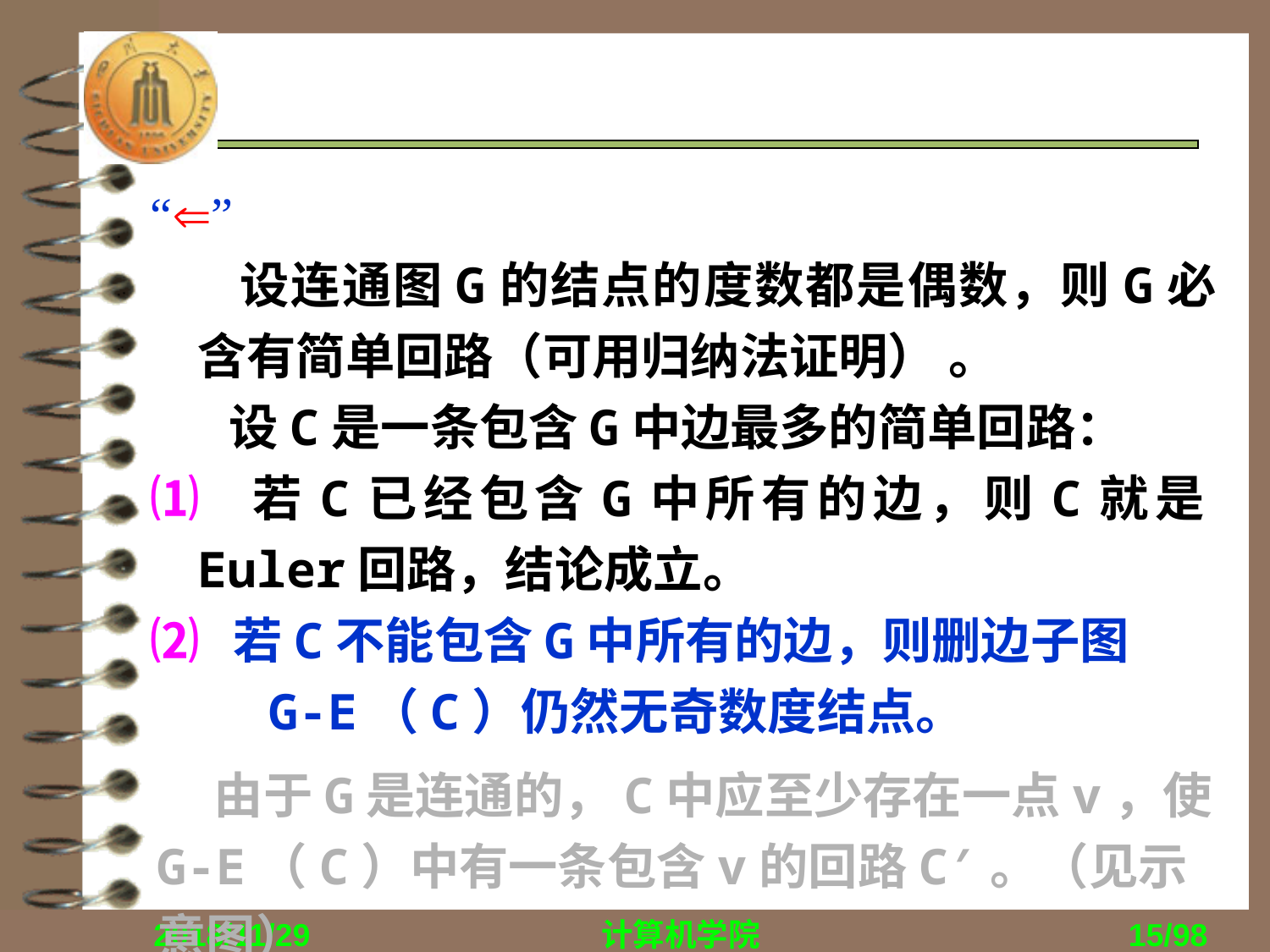

#
“⇐”
      设连通图G的结点的度数都是偶数，则G必含有简单回路（可用归纳法证明） 。
      设C是一条包含G中边最多的简单回路：
⑴  若C已经包含G中所有的边，则C就是Euler回路，结论成立。
⑵  若C不能包含G中所有的边，则删边子图
    G-E（C）仍然无奇数度结点。
    由于G是连通的，C中应至少存在一点v，使G-E（C）中有一条包含v的回路C′。（见示意图）
2018/11/29
计算机学院
15/98